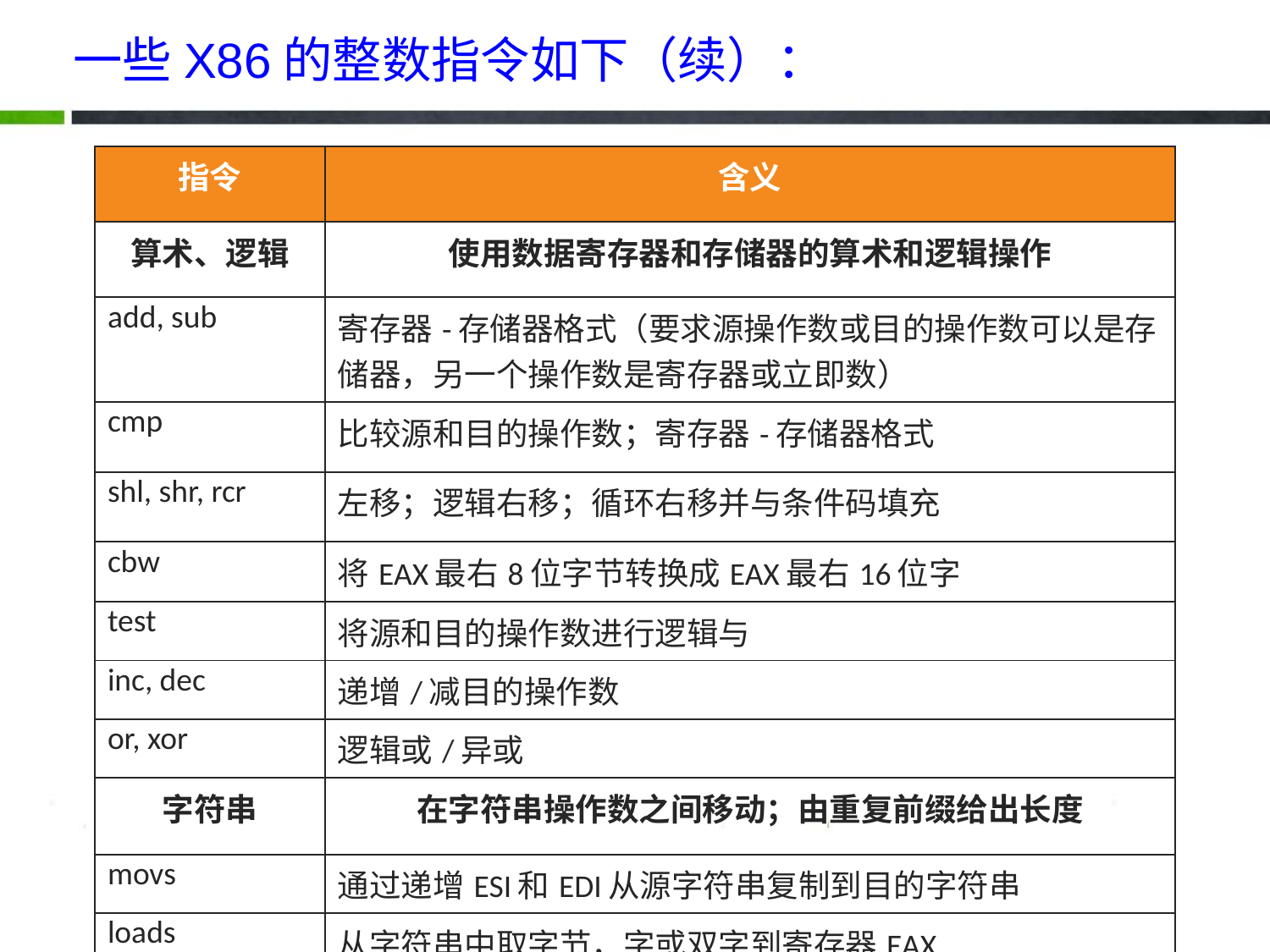

# 一些X86的整数指令如下（续）：
| 指令 | 含义 |
| --- | --- |
| 算术、逻辑 | 使用数据寄存器和存储器的算术和逻辑操作 |
| add, sub | 寄存器-存储器格式（要求源操作数或目的操作数可以是存储器，另一个操作数是寄存器或立即数） |
| cmp | 比较源和目的操作数；寄存器-存储器格式 |
| shl, shr, rcr | 左移；逻辑右移；循环右移并与条件码填充 |
| cbw | 将EAX最右8位字节转换成EAX最右16位字 |
| test | 将源和目的操作数进行逻辑与 |
| inc, dec | 递增/减目的操作数 |
| or, xor | 逻辑或/异或 |
| 字符串 | 在字符串操作数之间移动；由重复前缀给出长度 |
| movs | 通过递增ESI和EDI从源字符串复制到目的字符串 |
| loads | 从字符串中取字节，字或双字到寄存器EAX |
51